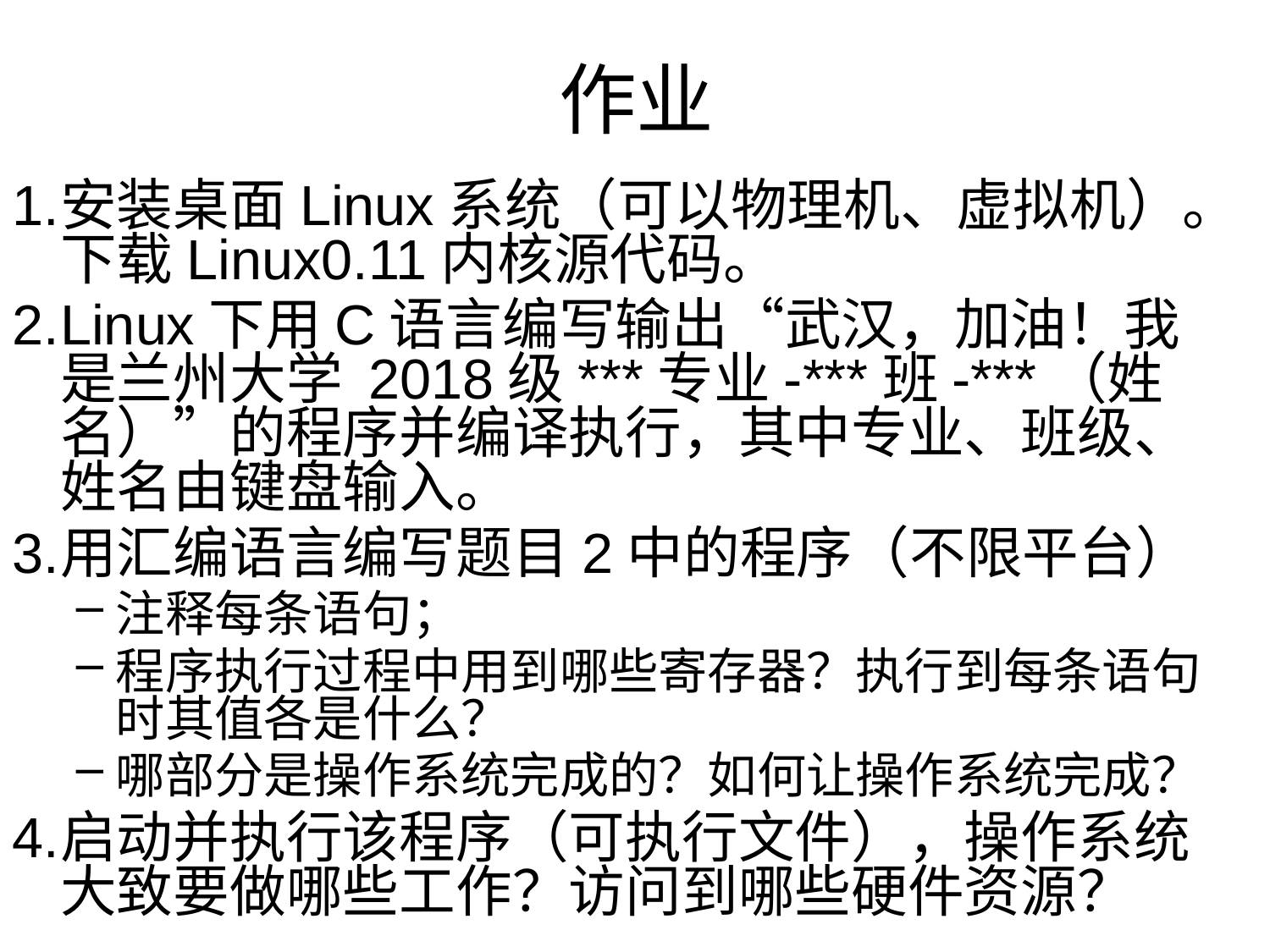

# 作业
安装桌面Linux系统（可以物理机、虚拟机）。下载Linux0.11内核源代码。
Linux下用C语言编写输出“武汉，加油！我是兰州大学 2018级***专业-***班-***（姓名）”的程序并编译执行，其中专业、班级、姓名由键盘输入。
用汇编语言编写题目2中的程序（不限平台）
注释每条语句；
程序执行过程中用到哪些寄存器？执行到每条语句时其值各是什么？
哪部分是操作系统完成的？如何让操作系统完成？
启动并执行该程序（可执行文件），操作系统大致要做哪些工作？访问到哪些硬件资源？